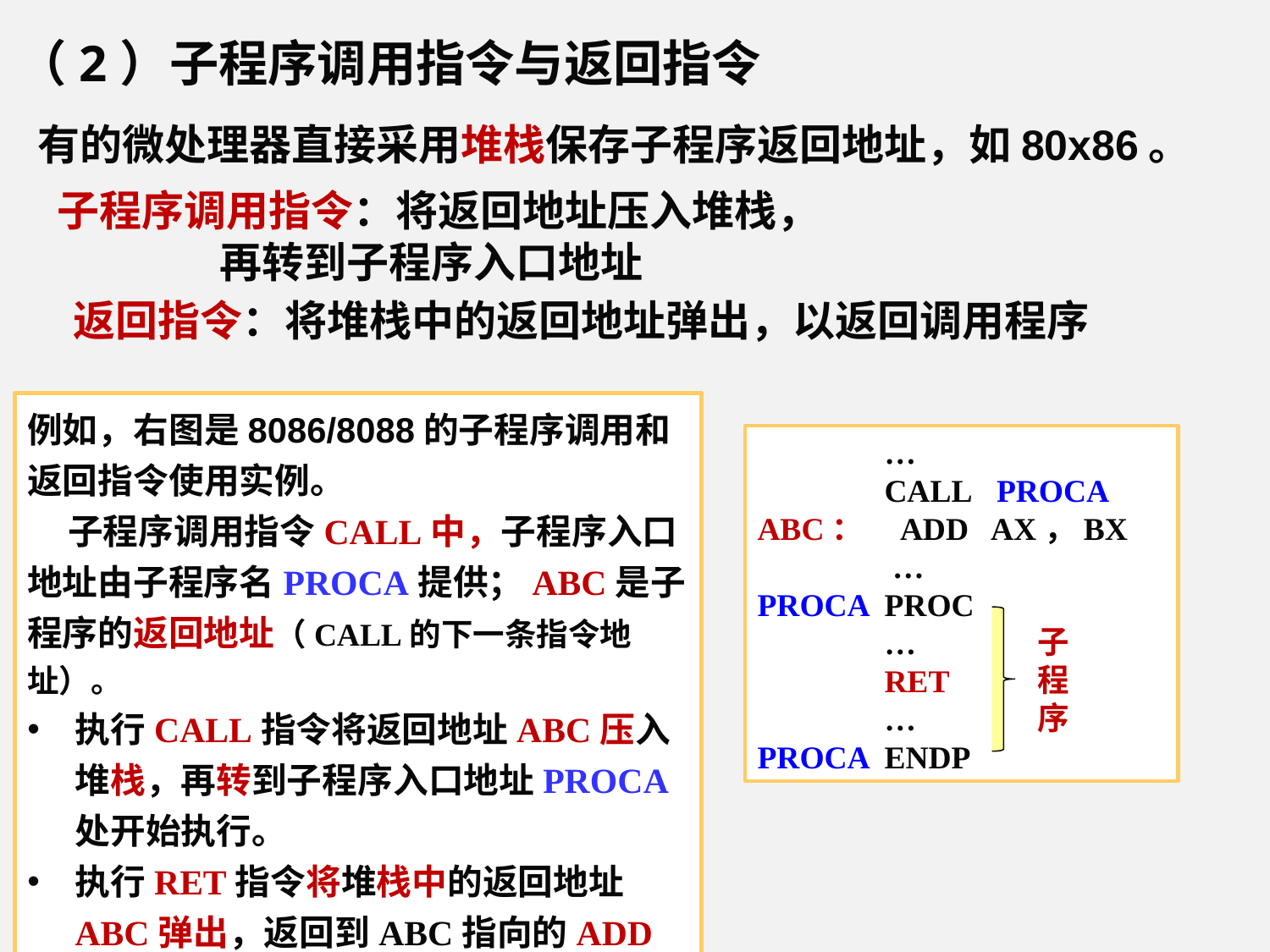

（2）子程序调用指令与返回指令
有的微处理器直接采用堆栈保存子程序返回地址，如80x86。
子程序调用指令：将返回地址压入堆栈，
                再转到子程序入口地址
返回指令：将堆栈中的返回地址弹出，以返回调用程序
例如，右图是8086/8088的子程序调用和返回指令使用实例。
    子程序调用指令CALL中，子程序入口地址由子程序名PROCA提供；ABC是子程序的返回地址（CALL的下一条指令地址）。
执行CALL指令将返回地址ABC压入堆栈，再转到子程序入口地址PROCA处开始执行。
执行RET指令将堆栈中的返回地址ABC弹出，返回到ABC指向的ADD指令。
	…
	CALL   PROCA
ABC：    ADD   AX，BX
	 …
PROCA	PROC
	…
	RET
	…
PROCA	ENDP

子程序